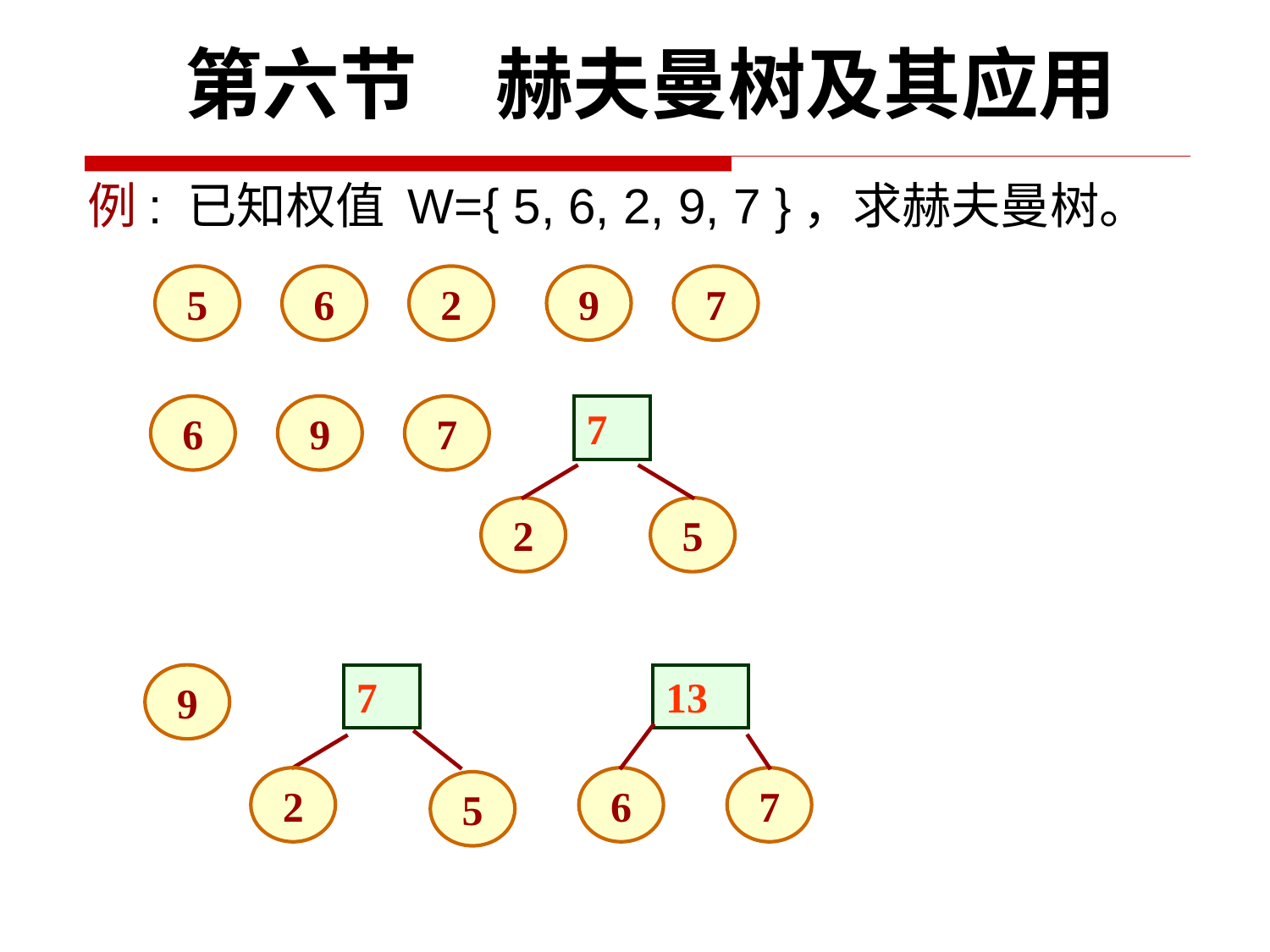

第六节　赫夫曼树及其应用
例: 已知权值 W={ 5, 6, 2, 9, 7 }，求赫夫曼树。
5
6
2
9
7
6
9
7
7

2
5
9
7
13

2
6
7
5